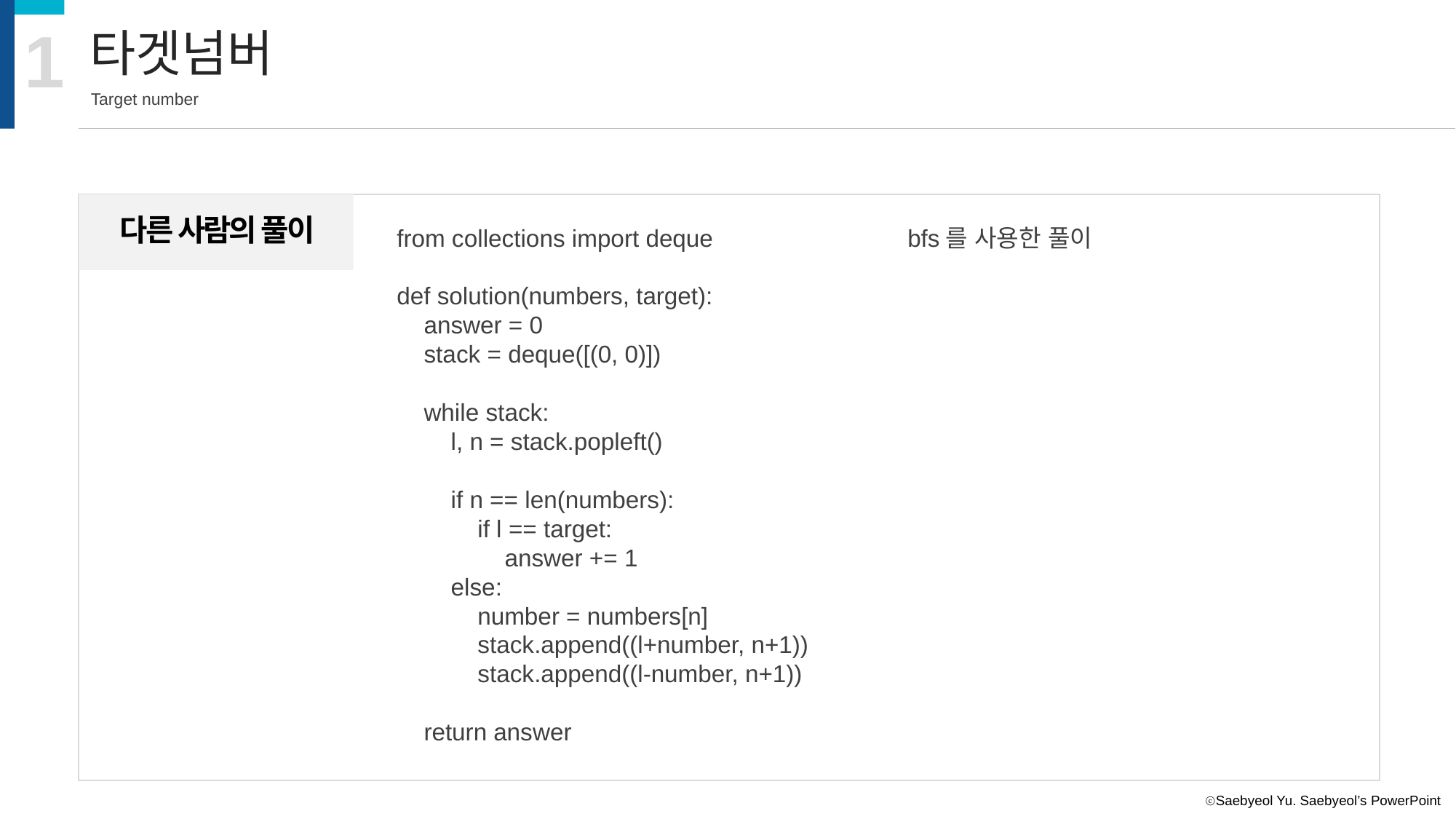

1
타겟넘버
Target number

다른 사람의 풀이
from collections import deque

def solution(numbers, target):
    answer = 0
    stack = deque([(0, 0)])

    while stack:
        l, n = stack.popleft()

        if n == len(numbers):
            if l == target:
                answer += 1
        else:
            number = numbers[n]
            stack.append((l+number, n+1))
            stack.append((l-number, n+1))

    return answer
bfs를 사용한 풀이